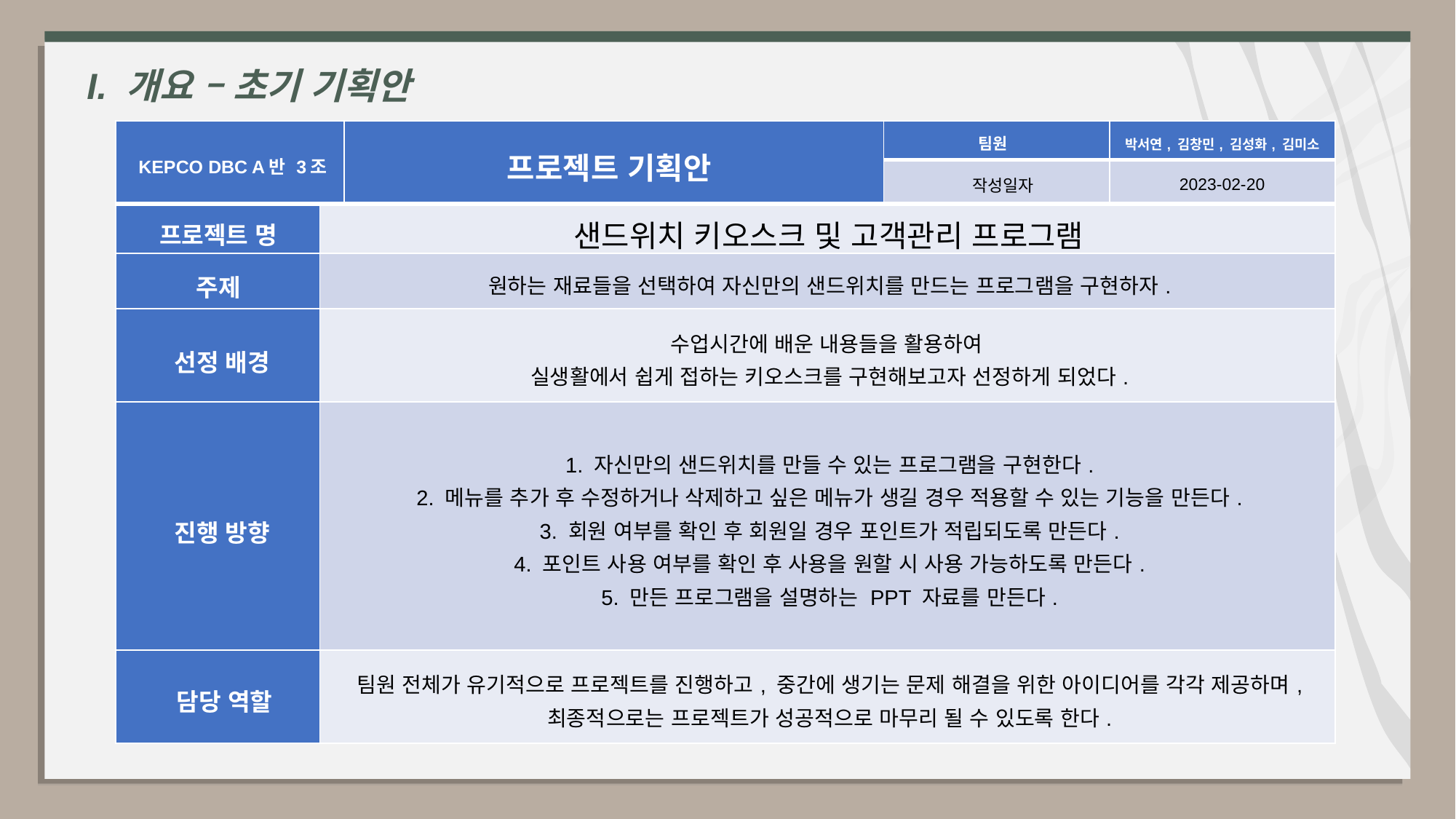

I. 개요 – 초기 기획안
| KEPCO DBC A반 3조 |  | 프로젝트 기획안 | 팀원 | 박서연, 김창민, 김성화, 김미소 |
| --- | --- | --- | --- | --- |
|  |  |  | 작성일자 | 2023-02-20 |
| 프로젝트 명 | 샌드위치 키오스크 및 고객관리 프로그램 |  |  |  |
| 주제 | 원하는 재료들을 선택하여 자신만의 샌드위치를 만드는 프로그램을 구현하자. |  |  |  |
| 선정 배경 | 수업시간에 배운 내용들을 활용하여 실생활에서 쉽게 접하는 키오스크를 구현해보고자 선정하게 되었다. |  |  |  |
| 진행 방향 | 1. 자신만의 샌드위치를 만들 수 있는 프로그램을 구현한다. 2. 메뉴를 추가 후 수정하거나 삭제하고 싶은 메뉴가 생길 경우 적용할 수 있는 기능을 만든다. 3. 회원 여부를 확인 후 회원일 경우 포인트가 적립되도록 만든다. 4. 포인트 사용 여부를 확인 후 사용을 원할 시 사용 가능하도록 만든다. 5. 만든 프로그램을 설명하는 PPT 자료를 만든다. |  |  |  |
| 담당 역할 | 팀원 전체가 유기적으로 프로젝트를 진행하고, 중간에 생기는 문제 해결을 위한 아이디어를 각각 제공하며, 최종적으로는 프로젝트가 성공적으로 마무리 될 수 있도록 한다. |  |  |  |